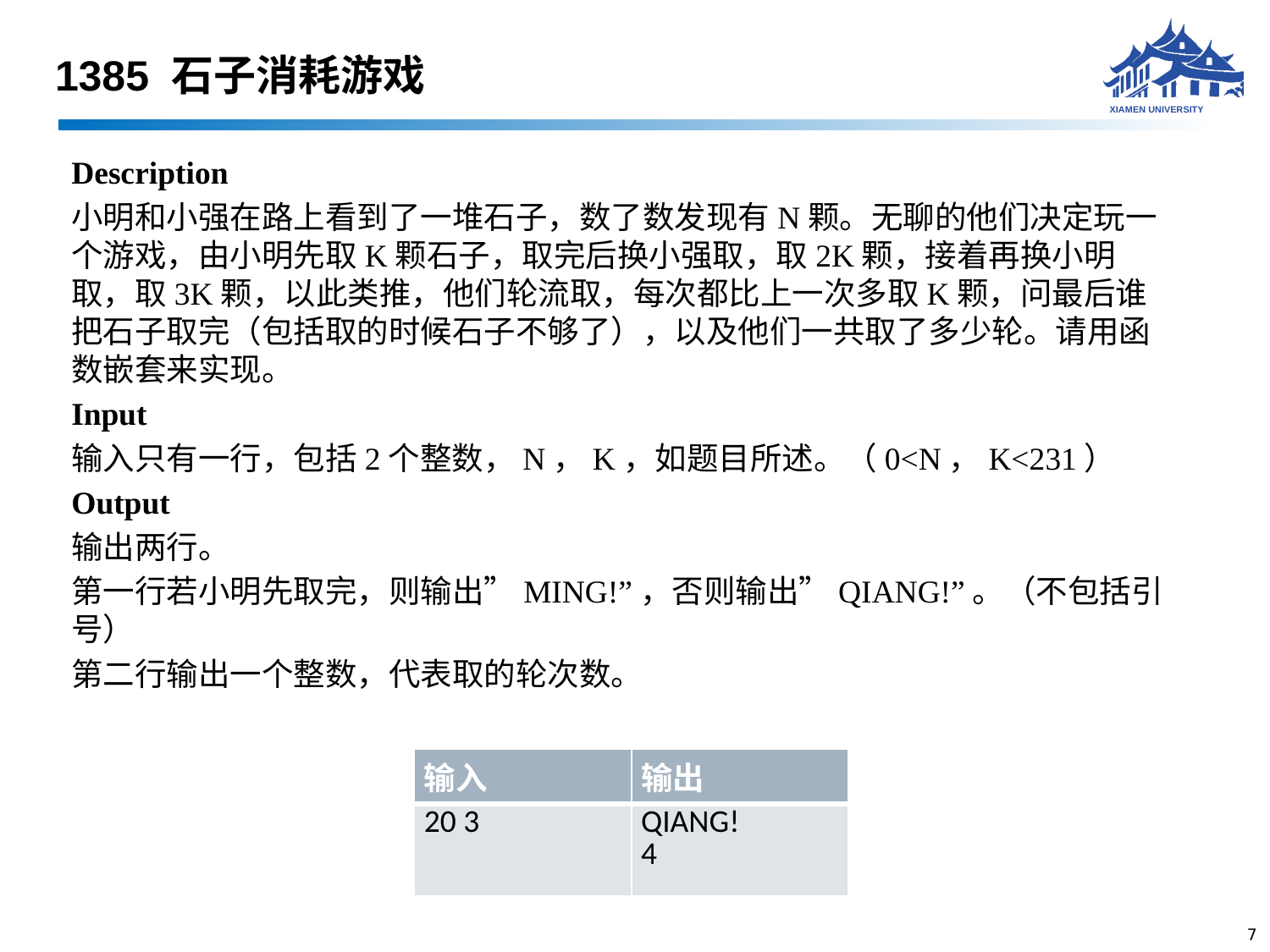

# 1385 石子消耗游戏
Description
小明和小强在路上看到了一堆石子，数了数发现有N颗。无聊的他们决定玩一个游戏，由小明先取K颗石子，取完后换小强取，取2K颗，接着再换小明取，取3K颗，以此类推，他们轮流取，每次都比上一次多取K颗，问最后谁把石子取完（包括取的时候石子不够了），以及他们一共取了多少轮。请用函数嵌套来实现。
Input
输入只有一行，包括2个整数，N，K，如题目所述。（0<N，K<231）
Output
输出两行。
第一行若小明先取完，则输出”MING!”，否则输出”QIANG!”。（不包括引号）
第二行输出一个整数，代表取的轮次数。
| 输入 | 输出 |
| --- | --- |
| 20 3 | QIANG! 4 |
7